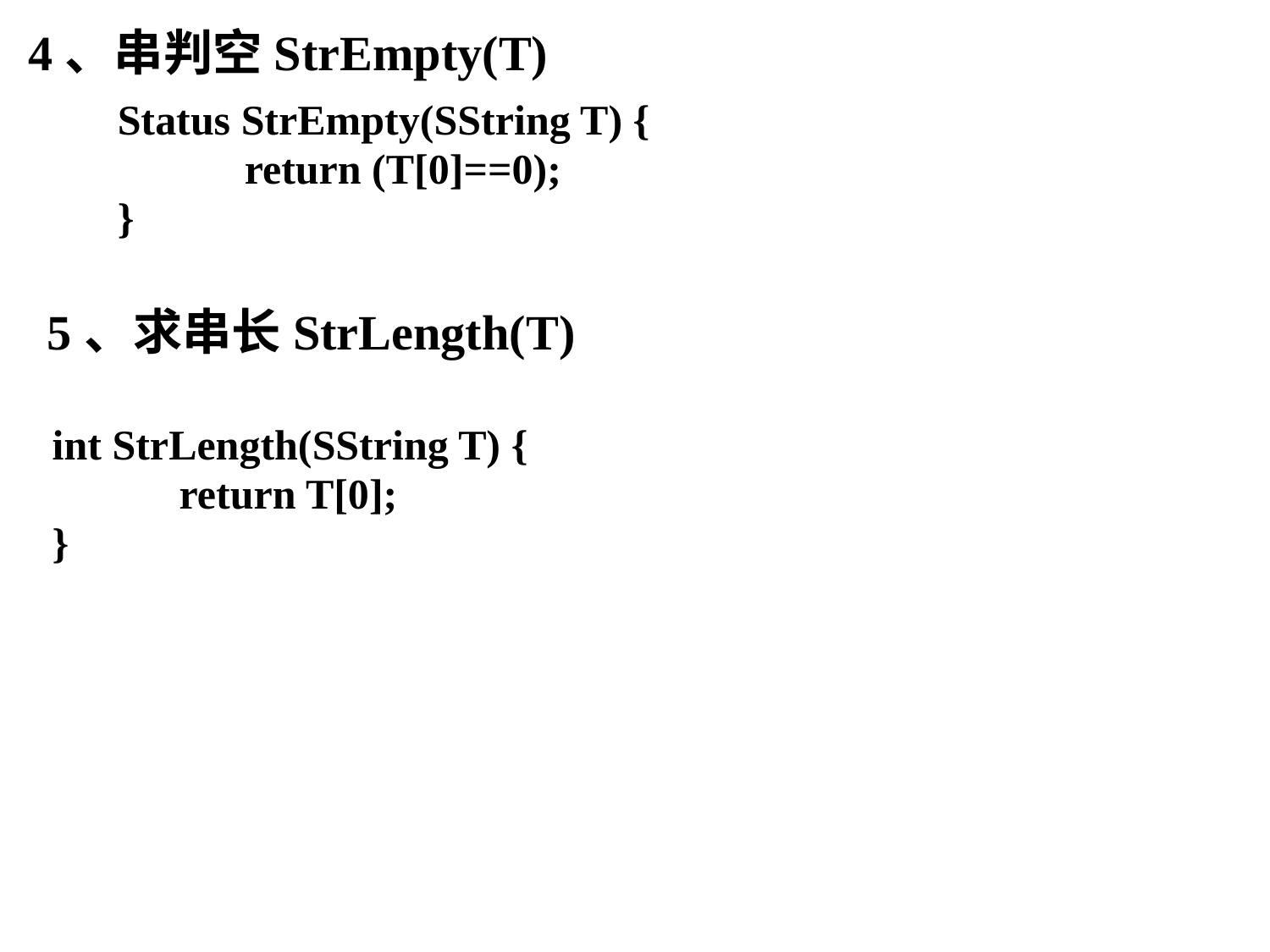

# 4、串判空StrEmpty(T)
Status StrEmpty(SString T) {
	return (T[0]==0);
}
5、求串长StrLength(T)
int StrLength(SString T) {
	return T[0];
}